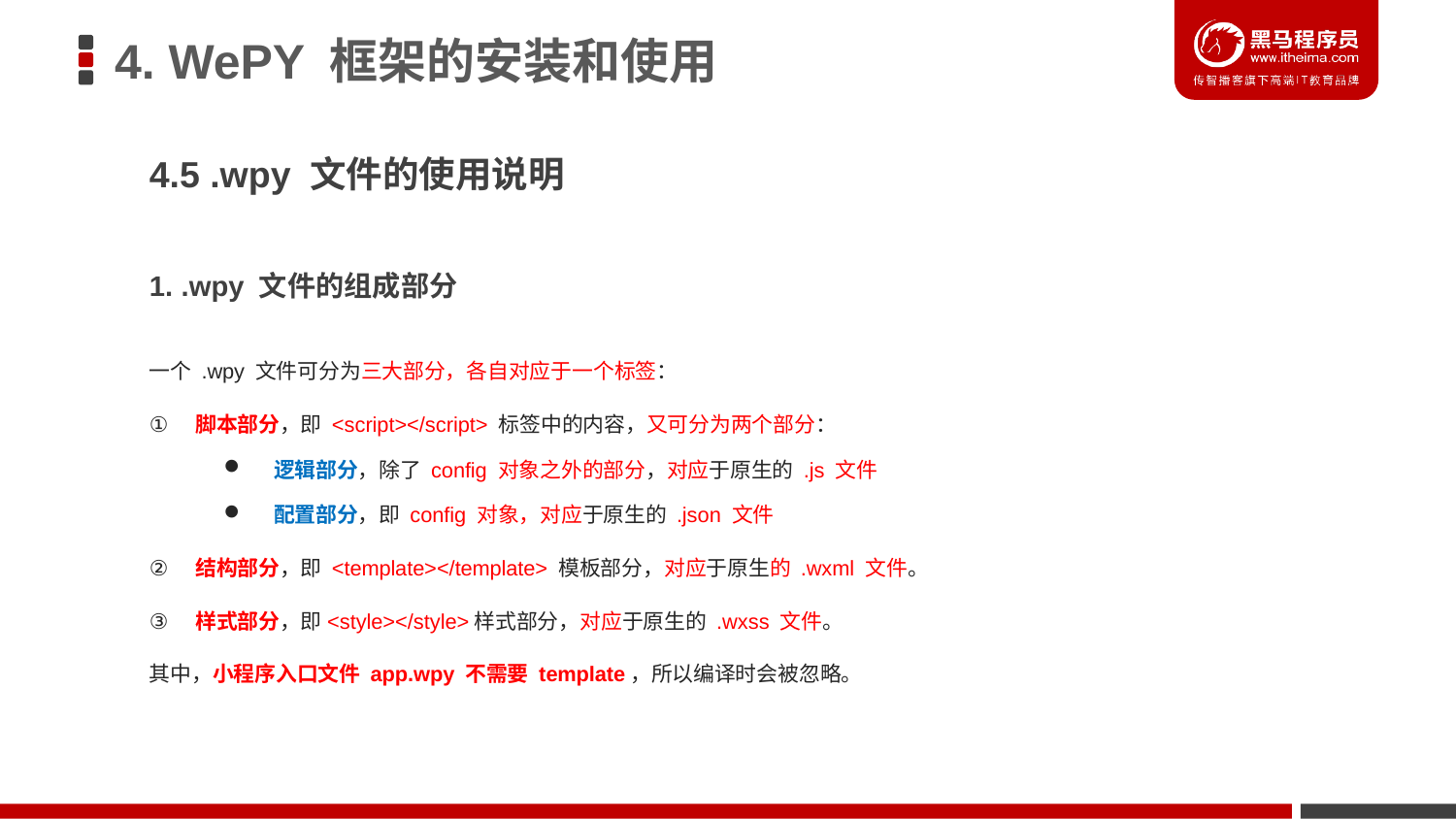

# 4. WePY 框架的安装和使用
4.5 .wpy 文件的使用说明
1. .wpy 文件的组成部分
一个 .wpy 文件可分为三大部分，各自对应于一个标签：
 脚本部分，即 <script></script> 标签中的内容，又可分为两个部分：
 逻辑部分，除了 config 对象之外的部分，对应于原生的 .js 文件
 配置部分，即 config 对象，对应于原生的 .json 文件
 结构部分，即 <template></template> 模板部分，对应于原生的 .wxml 文件。
 样式部分，即<style></style>样式部分，对应于原生的 .wxss 文件。
其中，小程序入口文件 app.wpy 不需要 template，所以编译时会被忽略。